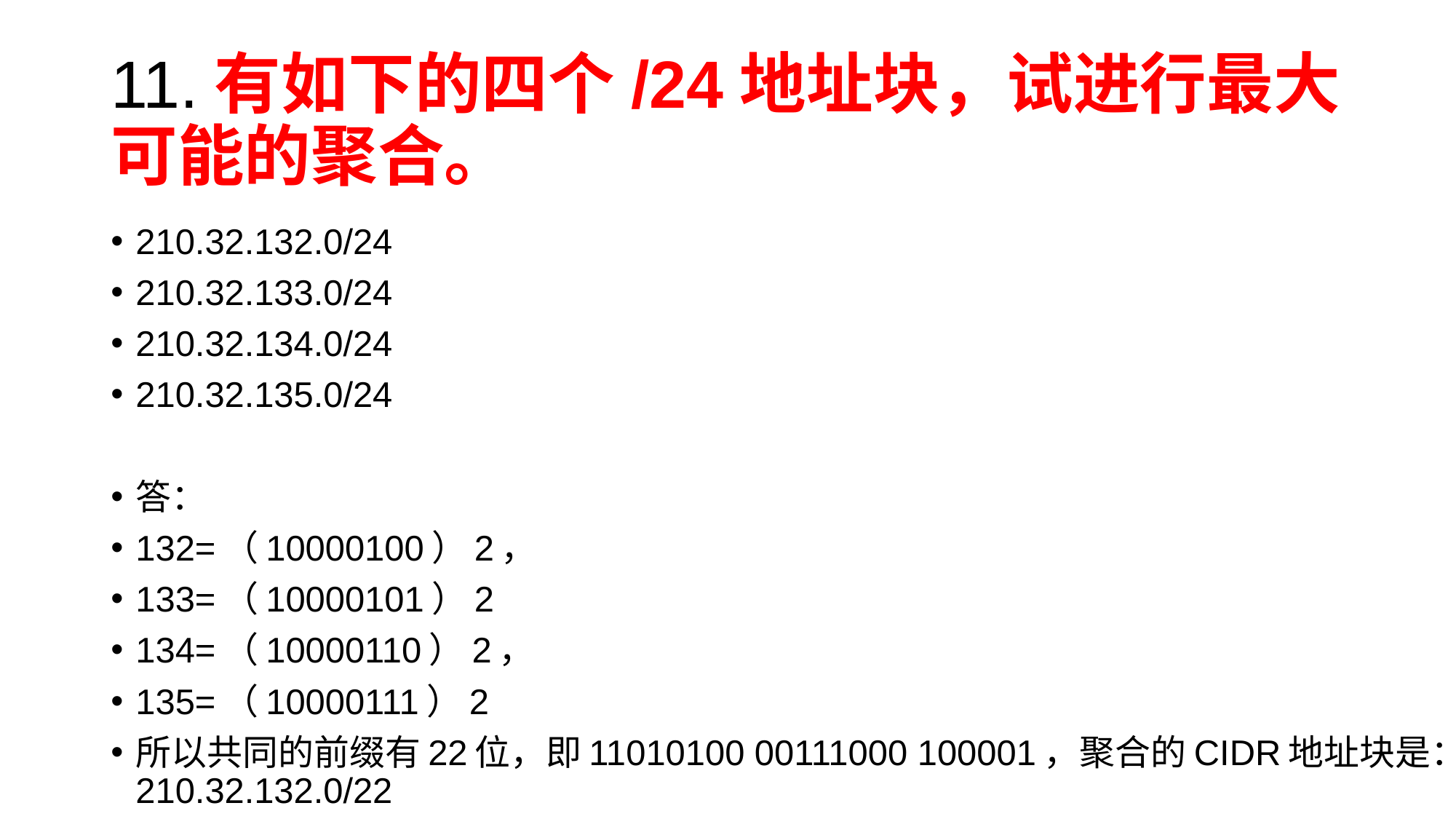

# 11.有如下的四个/24地址块，试进行最大可能的聚合。
210.32.132.0/24
210.32.133.0/24
210.32.134.0/24
210.32.135.0/24

答：
132=（10000100）2，
133=（10000101）2
134=（10000110）2，
135=（10000111）2
所以共同的前缀有22位，即11010100 00111000 100001，聚合的CIDR地址块是：210.32.132.0/22